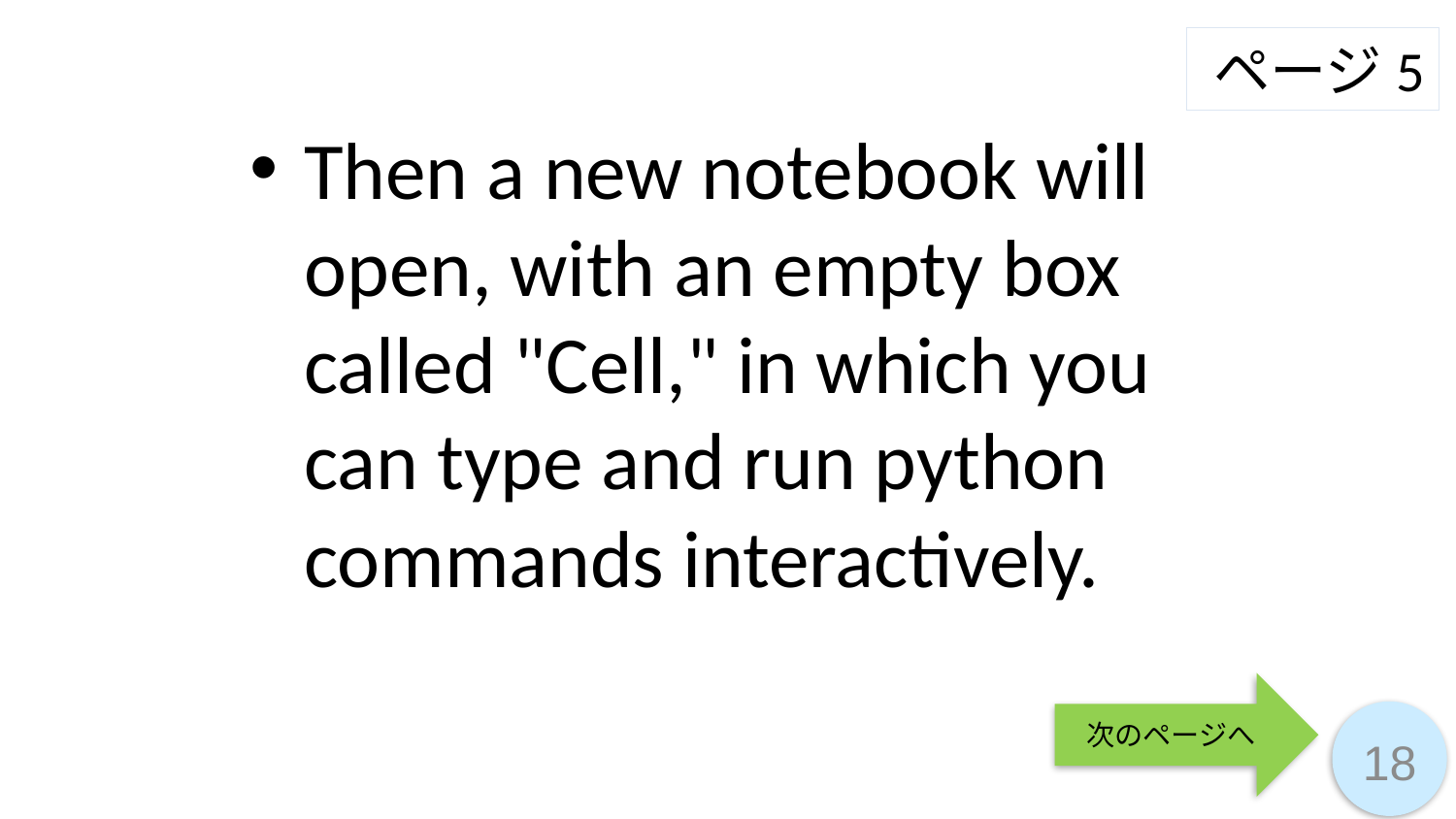

ページ5
Then a new notebook will open, with an empty box called "Cell," in which you can type and run python commands interactively.
次のページへ
18